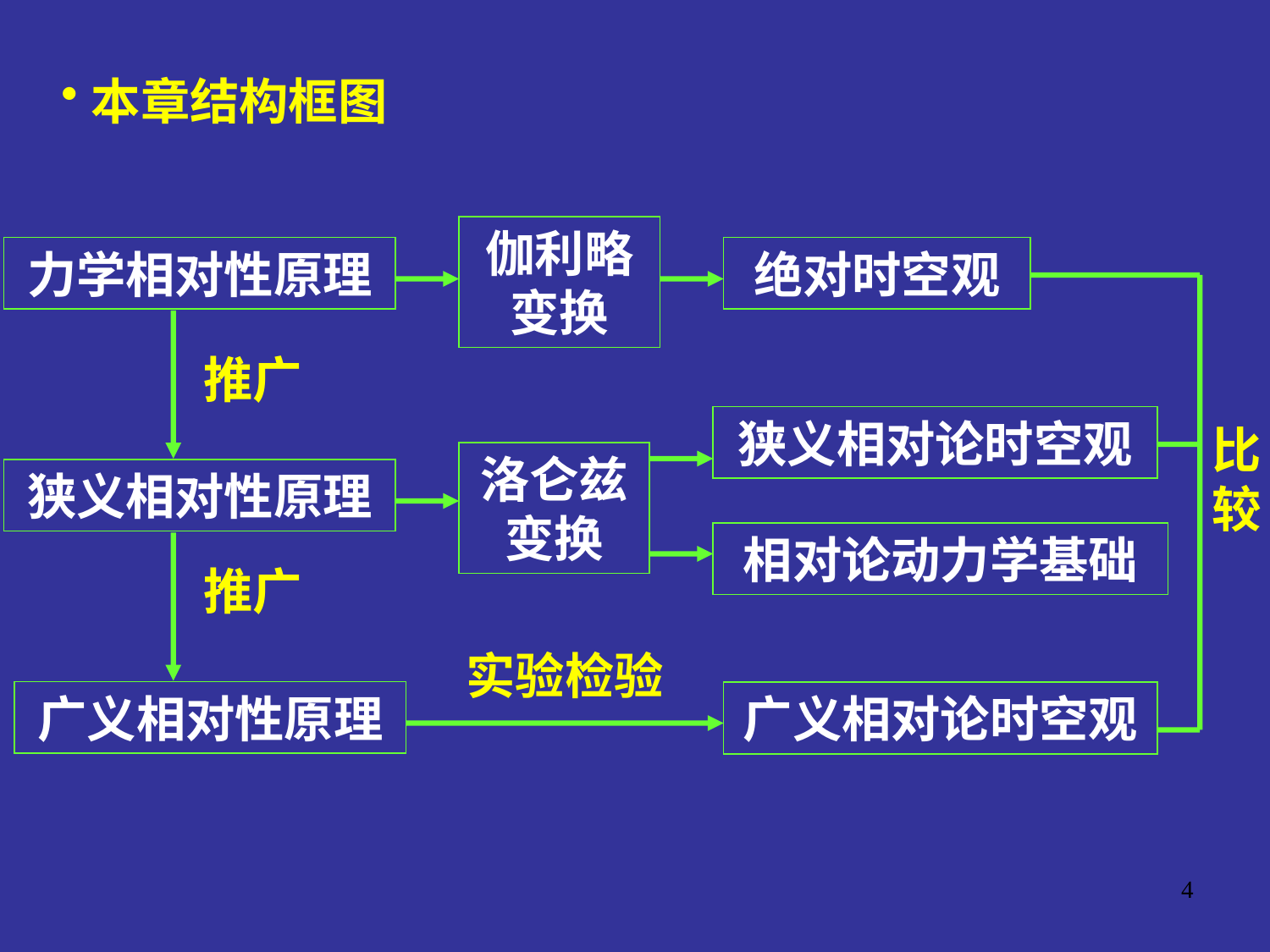

本章结构框图
伽利略
变换
力学相对性原理
绝对时空观

推广
狭义相对论时空观
比较

洛仑兹
变换

狭义相对性原理

相对论动力学基础

推广

实验检验
广义相对性原理
广义相对论时空观

4